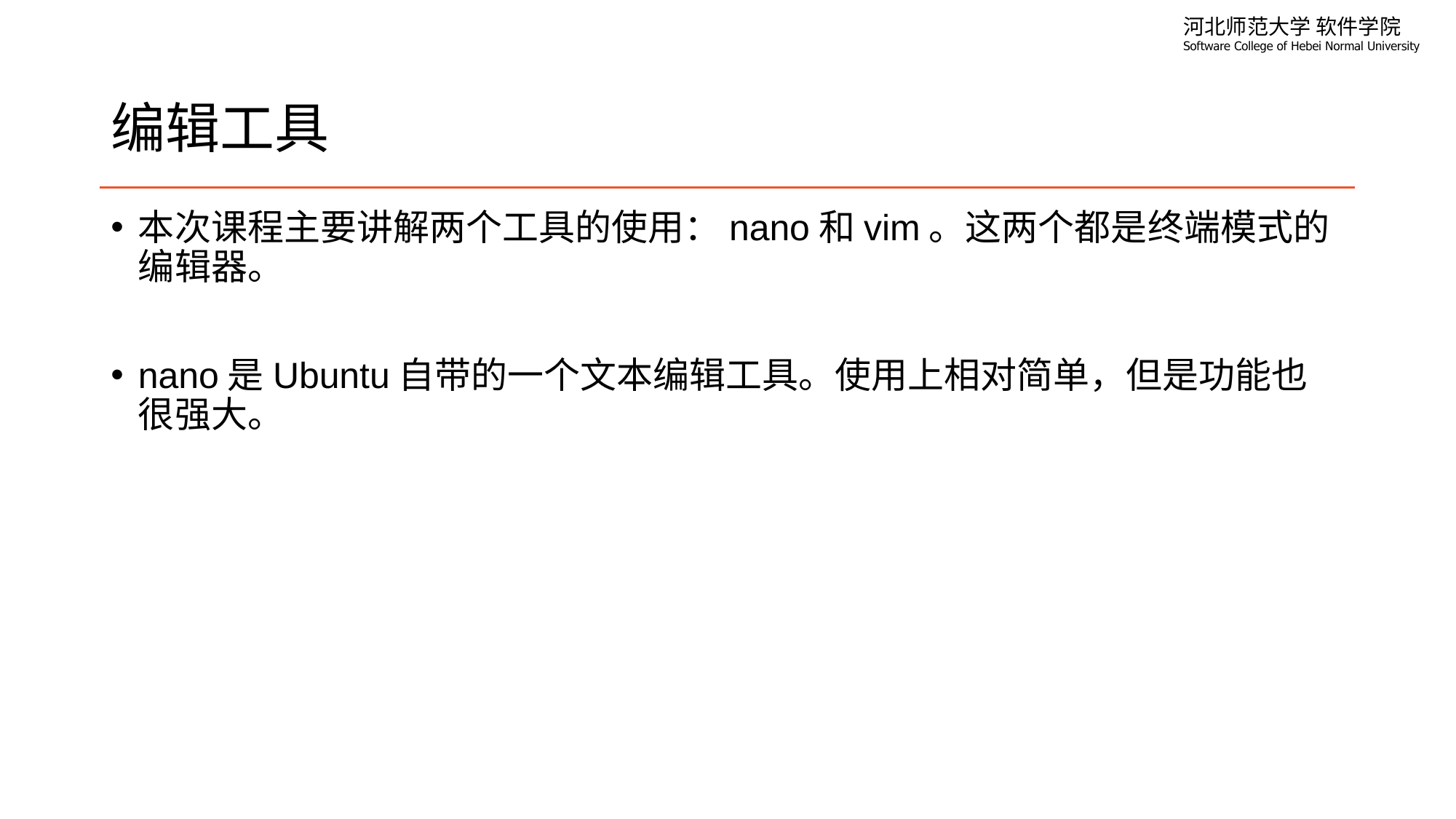

# 编辑工具
本次课程主要讲解两个工具的使用：nano和vim。这两个都是终端模式的编辑器。

nano是Ubuntu自带的一个文本编辑工具。使用上相对简单，但是功能也很强大。